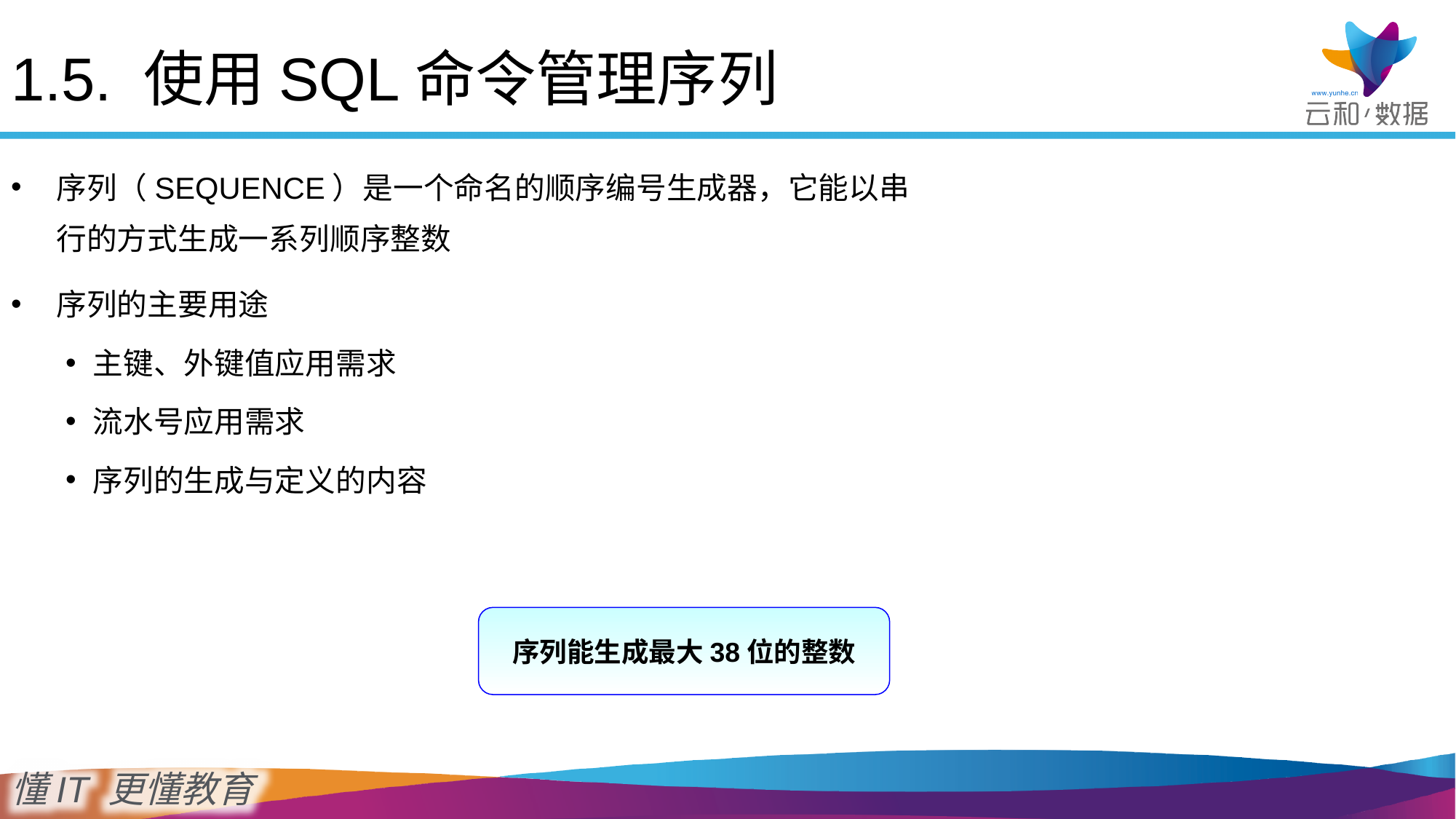

1.5. 使用SQL命令管理序列
序列（SEQUENCE）是一个命名的顺序编号生成器，它能以串行的方式生成一系列顺序整数
序列的主要用途
主键、外键值应用需求
流水号应用需求
序列的生成与定义的内容

序列能生成最大38位的整数